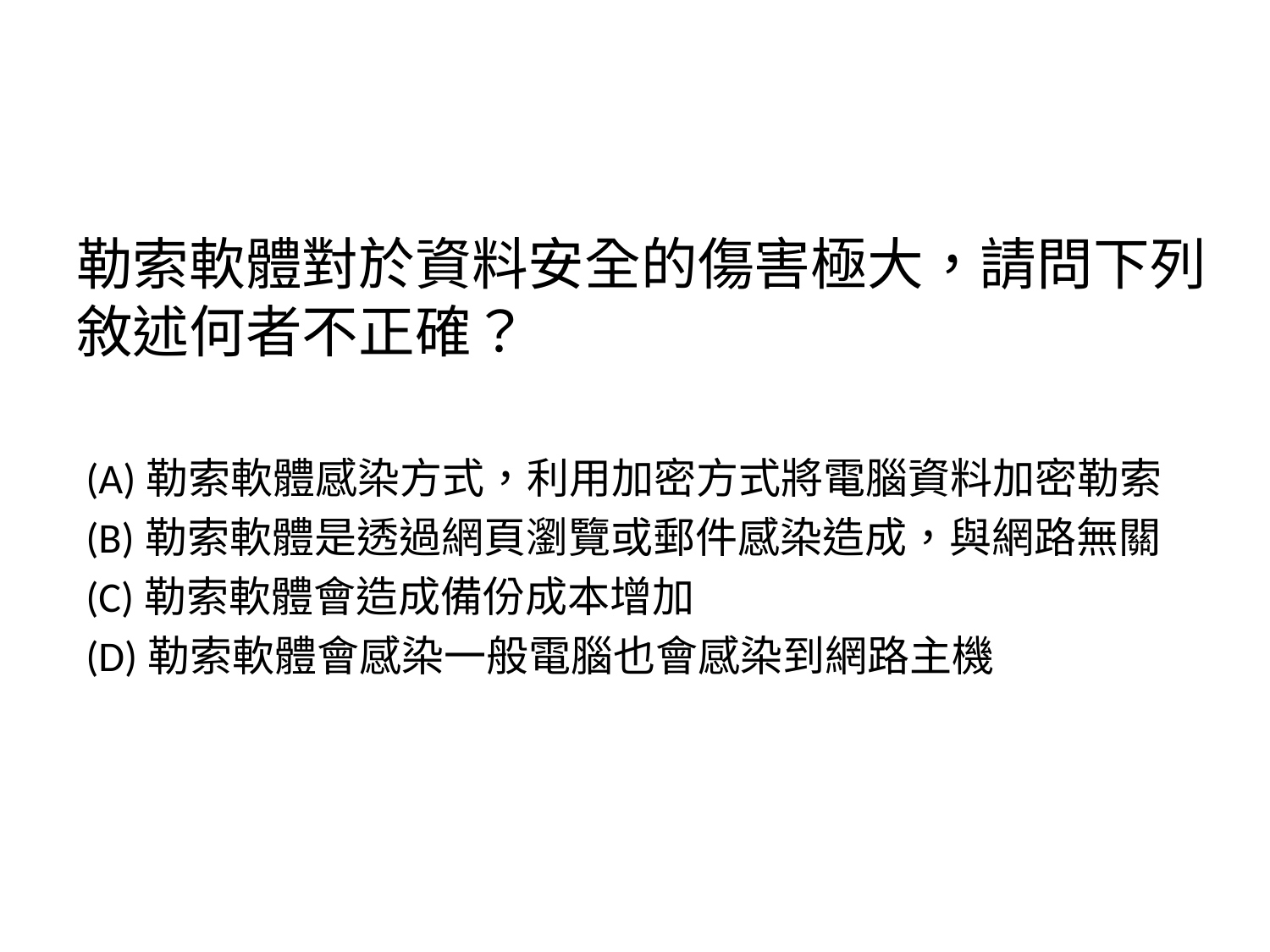

勒索軟體對於資料安全的傷害極大，請問下列敘述何者不正確？

 (A)勒索軟體感染方式，利用加密方式將電腦資料加密勒索
 (B)勒索軟體是透過網頁瀏覽或郵件感染造成，與網路無關
 (C)勒索軟體會造成備份成本增加
 (D)勒索軟體會感染一般電腦也會感染到網路主機